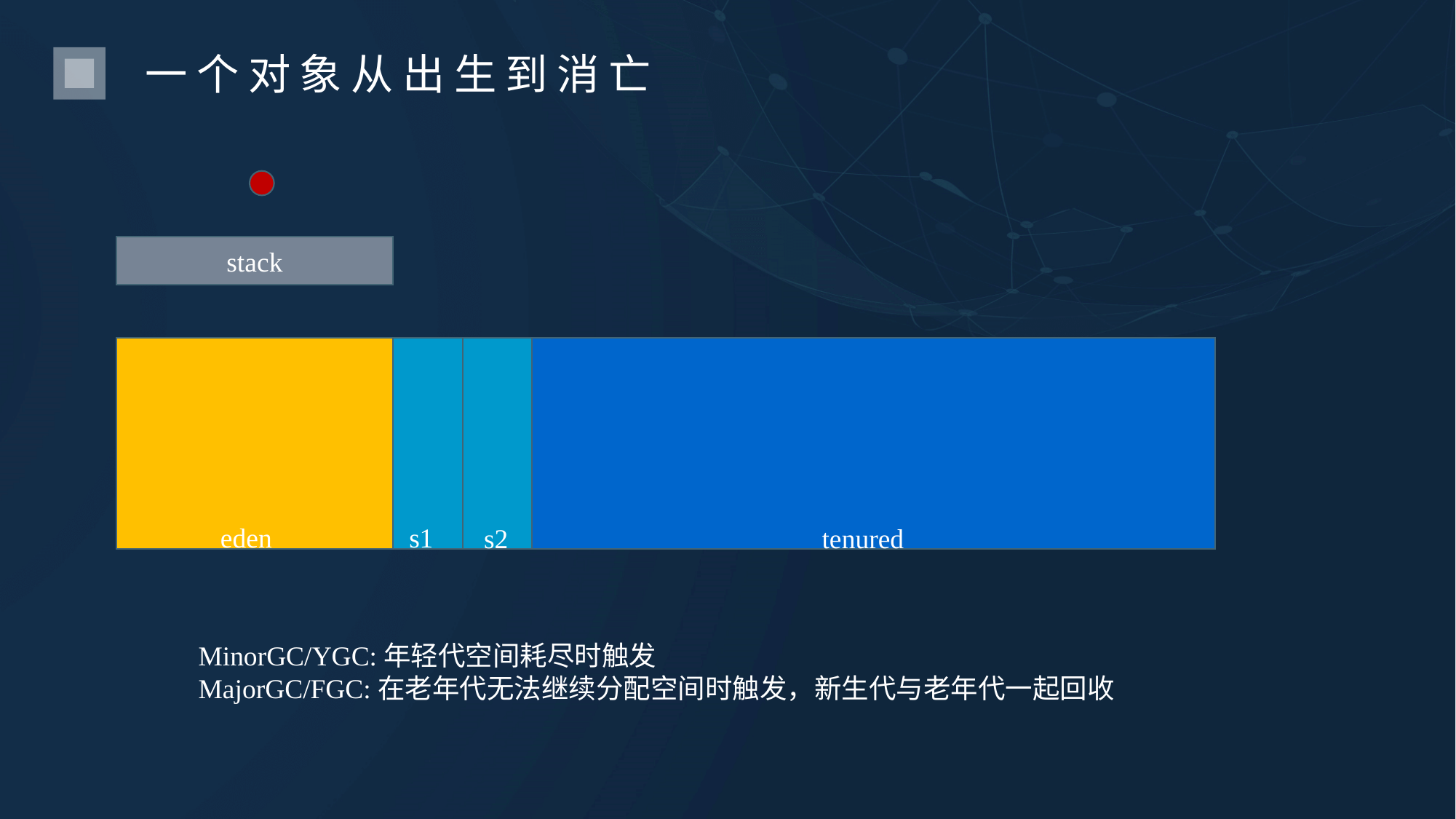

一个对象从出生到消亡

stack

eden
s1
tenured
s2
MinorGC/YGC:年轻代空间耗尽时触发
MajorGC/FGC:在老年代无法继续分配空间时触发，新生代与老年代一起回收